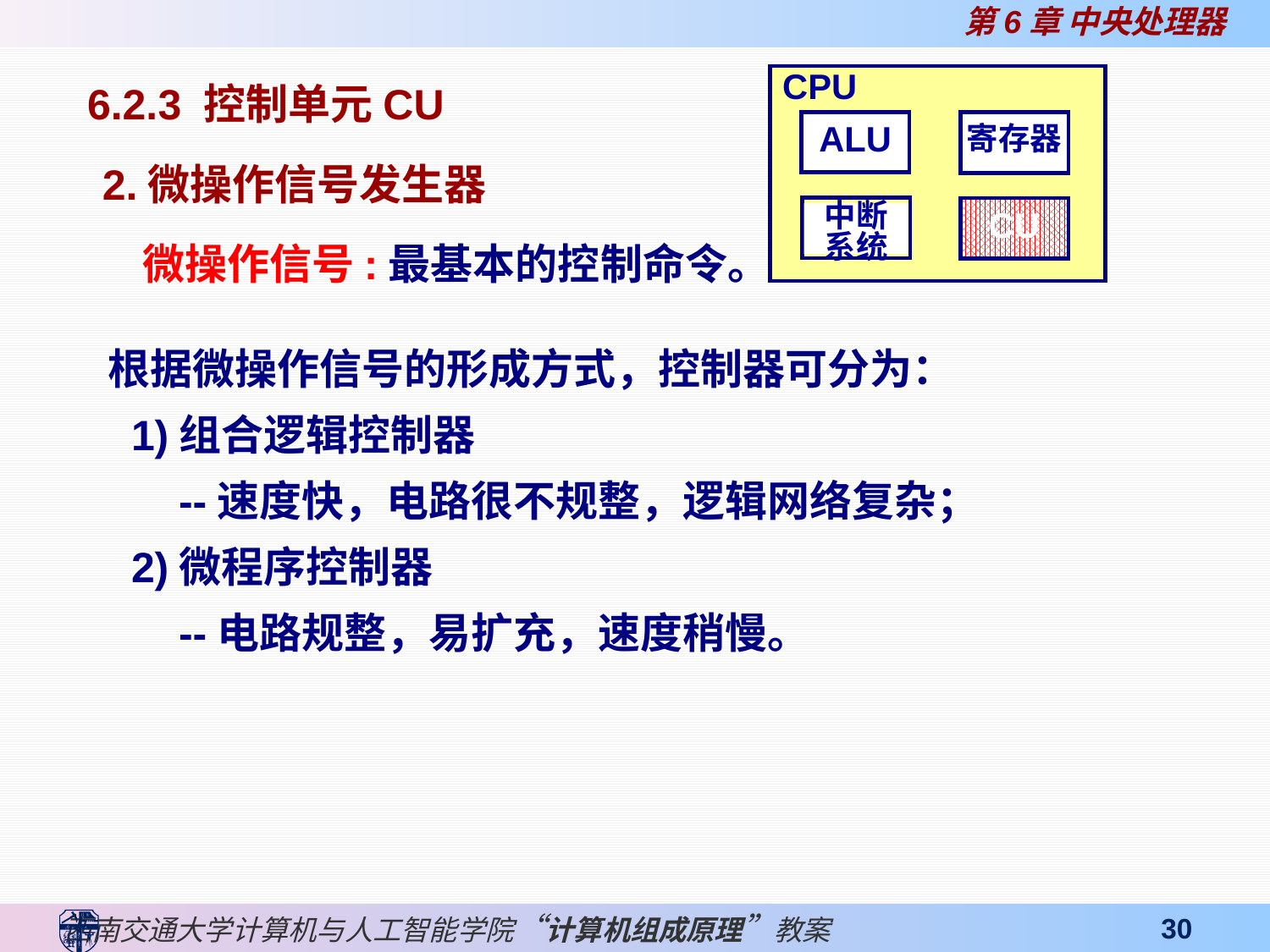

CPU

ALU
寄存器

中断
系统
CU
6.2.3 控制单元CU
2.微操作信号发生器
微操作信号:最基本的控制命令。
根据微操作信号的形成方式，控制器可分为：
  1)组合逻辑控制器
      --速度快，电路很不规整，逻辑网络复杂；
  2)微程序控制器
      --电路规整，易扩充，速度稍慢。